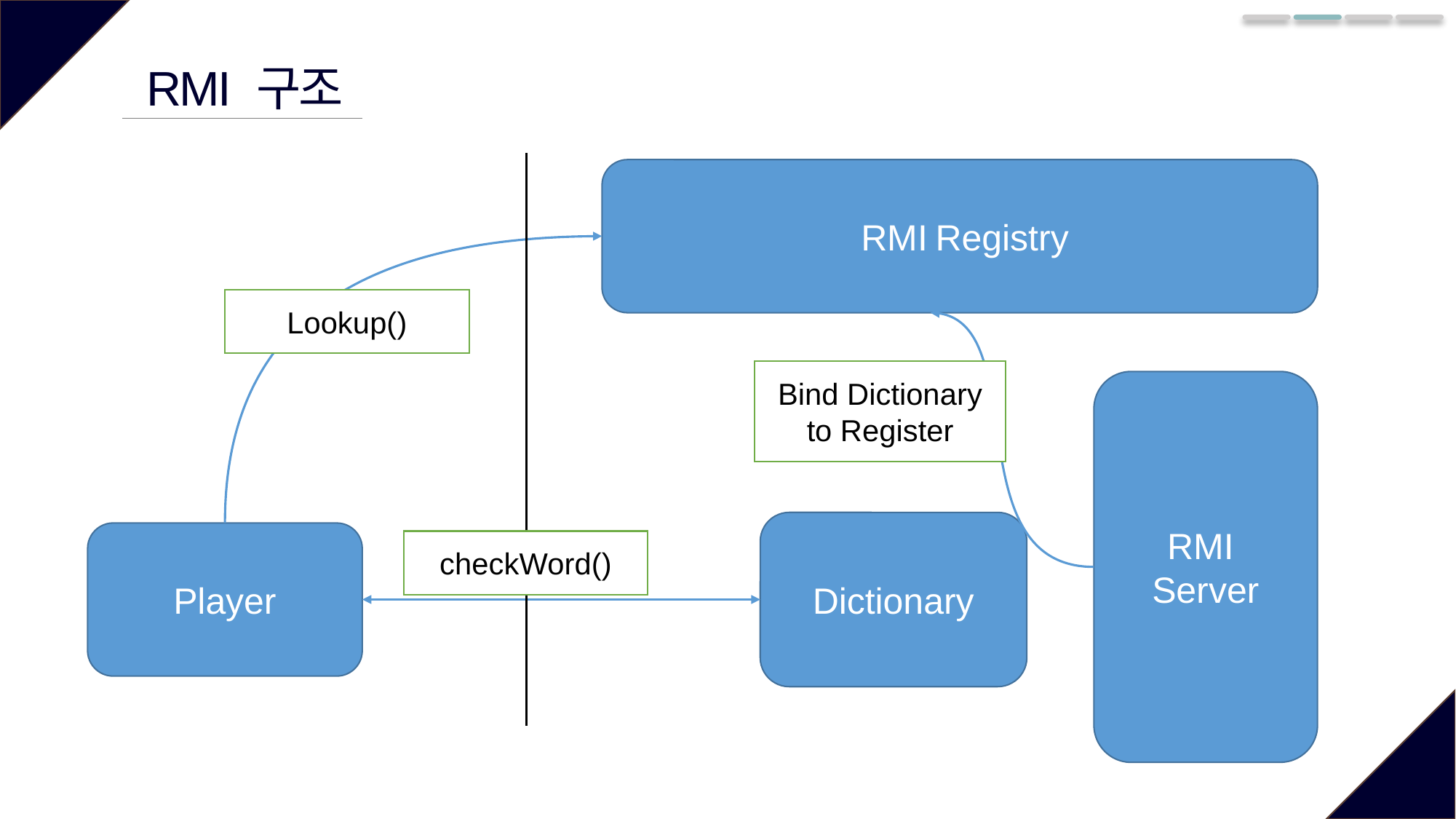

RMI 구조
 RMI Registry
Lookup()
Bind Dictionary to Register
RMI
Server
Dictionary
Player
checkWord()